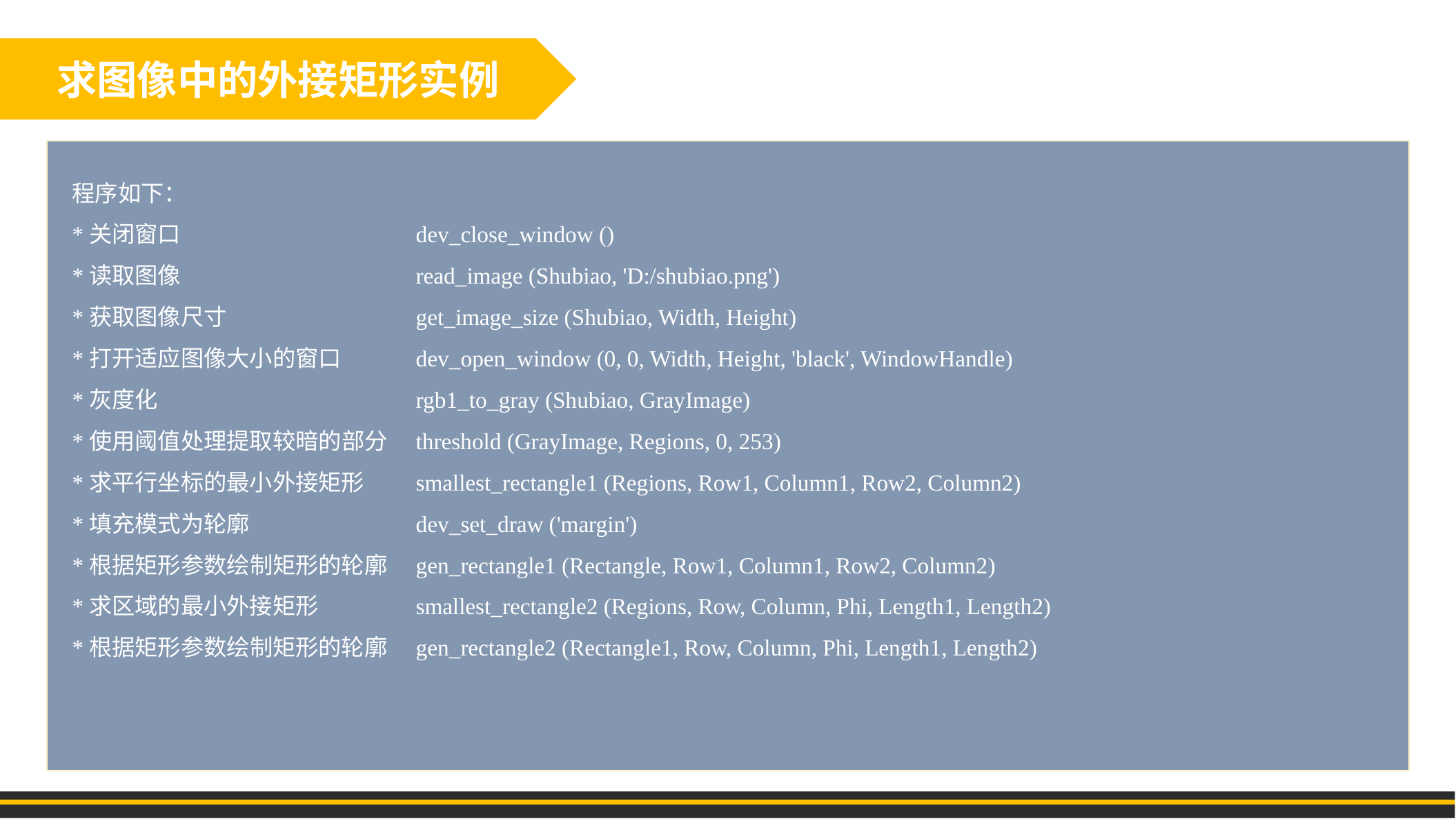

求图像中的外接矩形实例

程序如下：
*关闭窗口　　　　　　　　　　dev_close_window ()
*读取图像　　　　　　　　　　read_image (Shubiao, 'D:/shubiao.png')
*获取图像尺寸　　　　　　　　get_image_size (Shubiao, Width, Height)
*打开适应图像大小的窗口　　　dev_open_window (0, 0, Width, Height, 'black', WindowHandle)
*灰度化　　　　　　　　　　　rgb1_to_gray (Shubiao, GrayImage)
*使用阈值处理提取较暗的部分　threshold (GrayImage, Regions, 0, 253)
*求平行坐标的最小外接矩形　　smallest_rectangle1 (Regions, Row1, Column1, Row2, Column2)
*填充模式为轮廓　　　　　　　dev_set_draw ('margin')
*根据矩形参数绘制矩形的轮廓　gen_rectangle1 (Rectangle, Row1, Column1, Row2, Column2)
*求区域的最小外接矩形　　　　smallest_rectangle2 (Regions, Row, Column, Phi, Length1, Length2)
*根据矩形参数绘制矩形的轮廓　gen_rectangle2 (Rectangle1, Row, Column, Phi, Length1, Length2)